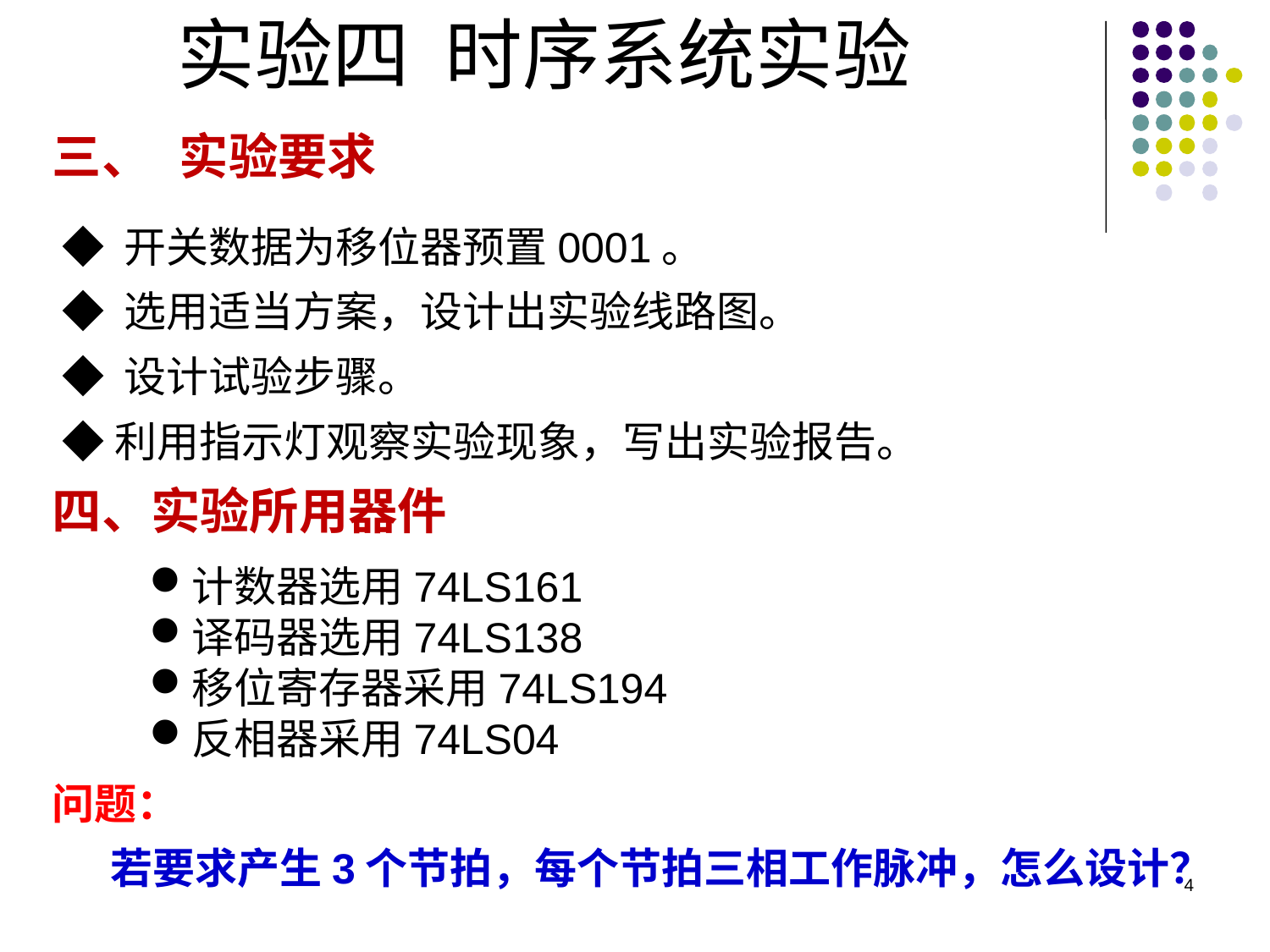

实验四  时序系统实验
三、	实验要求
 ◆ 开关数据为移位器预置0001。
 ◆ 选用适当方案，设计出实验线路图。
 ◆ 设计试验步骤。
 ◆利用指示灯观察实验现象，写出实验报告。
四、实验所用器件
计数器选用74LS161
译码器选用74LS138
移位寄存器采用74LS194
反相器采用74LS04
问题：
     若要求产生3个节拍，每个节拍三相工作脉冲，怎么设计？
4